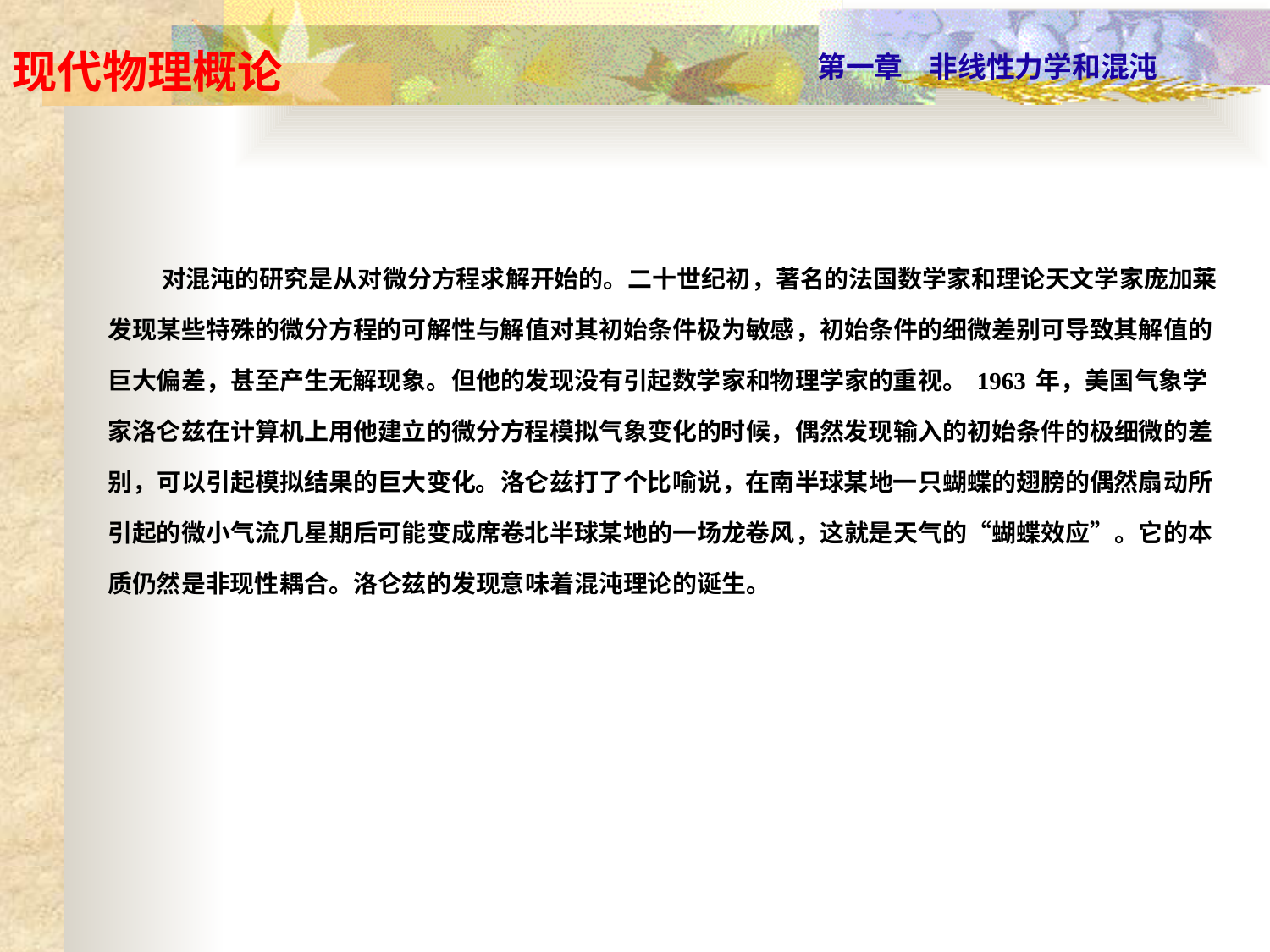

对混沌的研究是从对微分方程求解开始的。二十世纪初，著名的法国数学家和理论天文学家庞加莱发现某些特殊的微分方程的可解性与解值对其初始条件极为敏感，初始条件的细微差别可导致其解值的巨大偏差，甚至产生无解现象。但他的发现没有引起数学家和物理学家的重视。1963年，美国气象学家洛仑兹在计算机上用他建立的微分方程模拟气象变化的时候，偶然发现输入的初始条件的极细微的差别，可以引起模拟结果的巨大变化。洛仑兹打了个比喻说，在南半球某地一只蝴蝶的翅膀的偶然扇动所引起的微小气流几星期后可能变成席卷北半球某地的一场龙卷风，这就是天气的“蝴蝶效应”。它的本质仍然是非现性耦合。洛仑兹的发现意味着混沌理论的诞生。